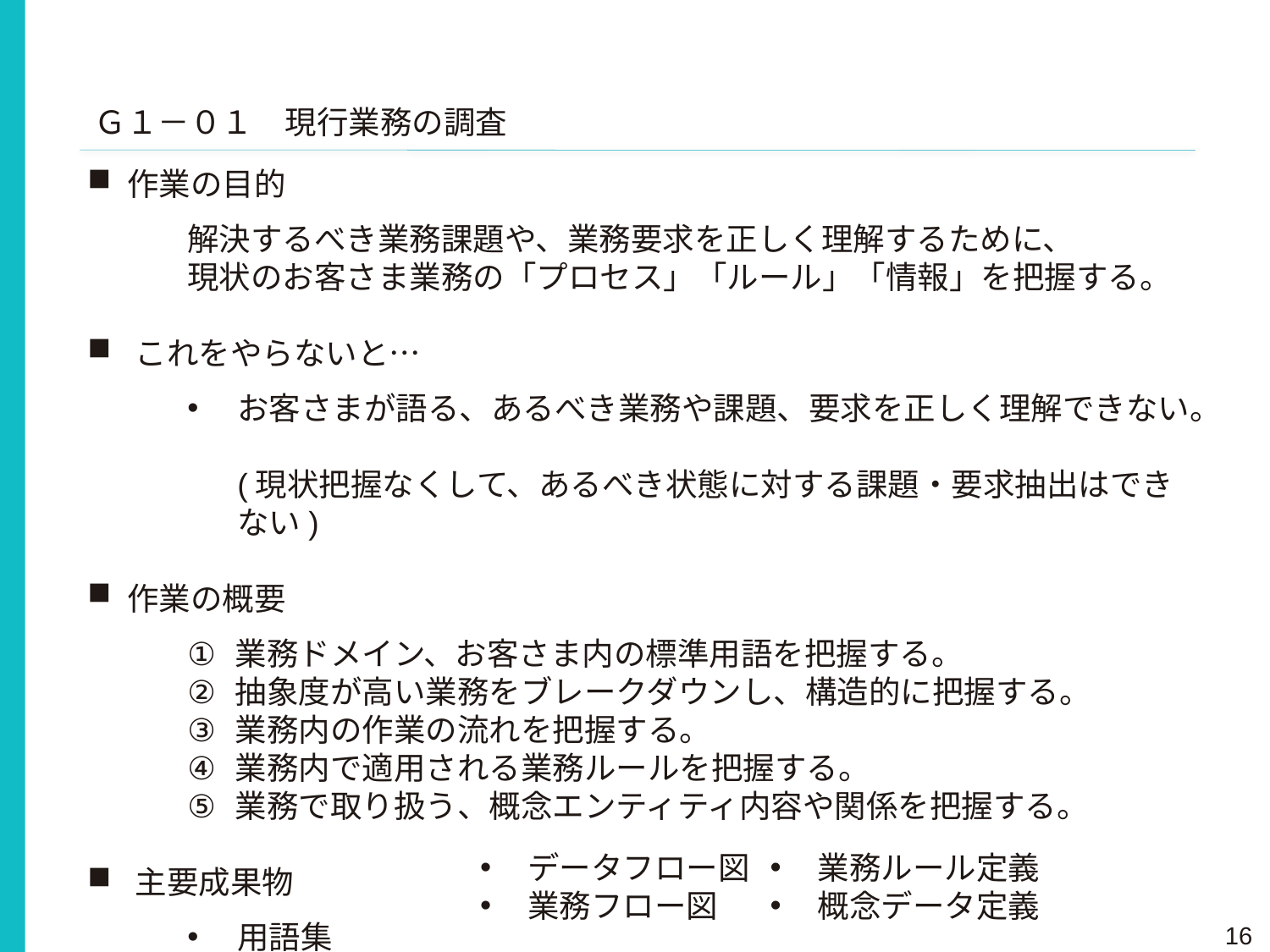

Ｇ１－０１　現行業務の調査
作業の目的

解決するべき業務課題や、業務要求を正しく理解するために、
現状のお客さま業務の「プロセス」「ルール」「情報」を把握する。

これをやらないと…

お客さまが語る、あるべき業務や課題、要求を正しく理解できない。
(現状把握なくして、あるべき状態に対する課題・要求抽出はできない)

作業の概要

業務ドメイン、お客さま内の標準用語を把握する。
抽象度が高い業務をブレークダウンし、構造的に把握する。
業務内の作業の流れを把握する。
業務内で適用される業務ルールを把握する。
業務で取り扱う、概念エンティティ内容や関係を把握する。

主要成果物

用語集
業務階層定義
データフロー図
業務フロー図
業務ルール定義
概念データ定義
16